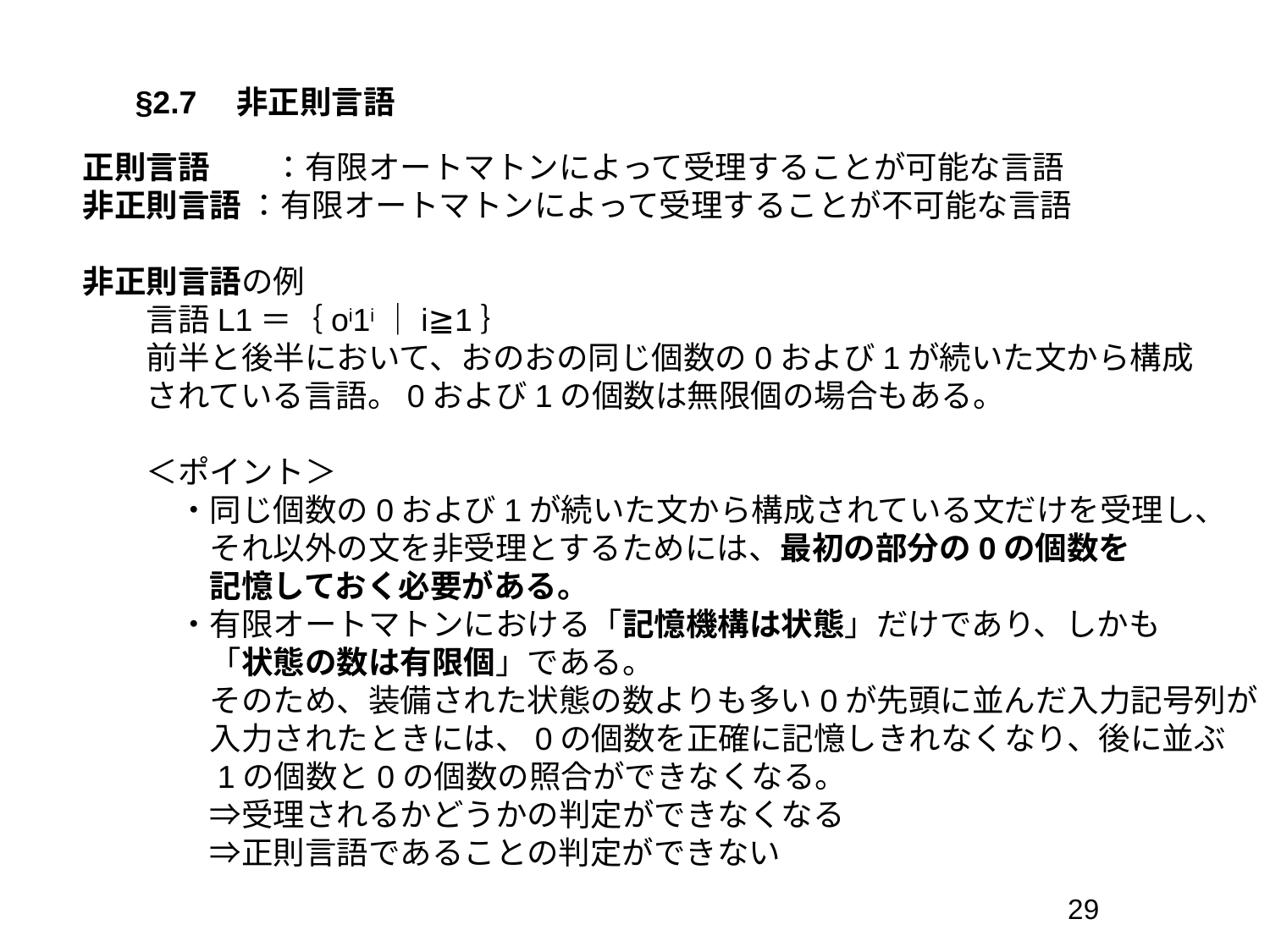

§2.7　非正則言語
正則言語　　：有限オートマトンによって受理することが可能な言語
非正則言語 ：有限オートマトンによって受理することが不可能な言語

非正則言語の例
　　言語L1＝｛oi1i｜i≧1｝
　　前半と後半において、おのおの同じ個数の0および1が続いた文から構成
　　されている言語。0および1の個数は無限個の場合もある。

　　＜ポイント＞
　　　・同じ個数の0および1が続いた文から構成されている文だけを受理し、
　　　　それ以外の文を非受理とするためには、最初の部分の0の個数を
　　　　記憶しておく必要がある。
　　　・有限オートマトンにおける「記憶機構は状態」だけであり、しかも
　　　　「状態の数は有限個」である。
　　　　そのため、装備された状態の数よりも多い0が先頭に並んだ入力記号列が
　　　　入力されたときには、0の個数を正確に記憶しきれなくなり、後に並ぶ
　　　　1の個数と0の個数の照合ができなくなる。
　　　　⇒受理されるかどうかの判定ができなくなる
　　　　⇒正則言語であることの判定ができない
29